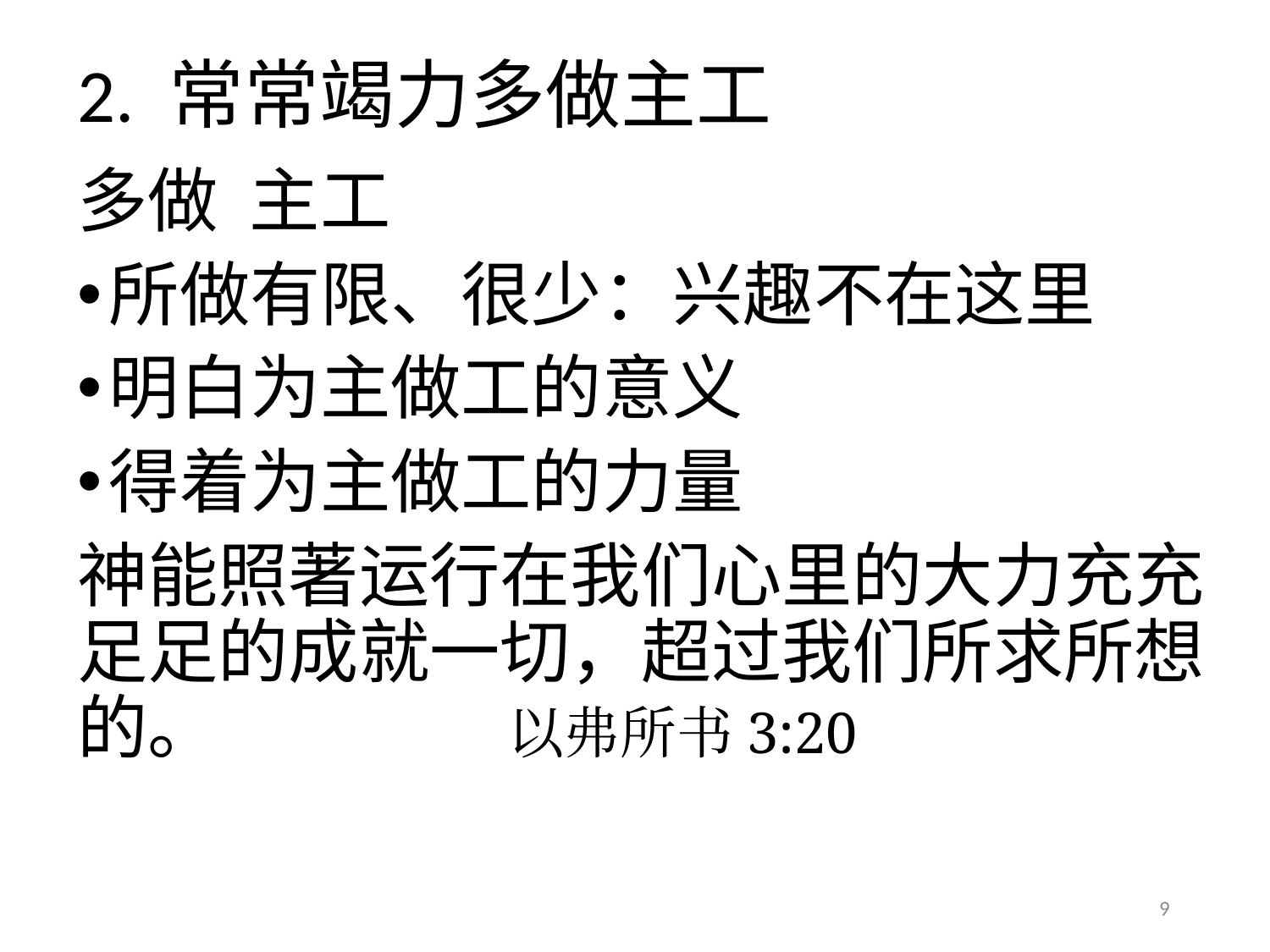

# 2. 常常竭力多做主工
多做  主工
所做有限、很少：兴趣不在这里
明白为主做工的意义
得着为主做工的力量
神能照著运行在我们心里的大力充充足足的成就一切，超过我们所求所想的。                    以弗所书3:20
9